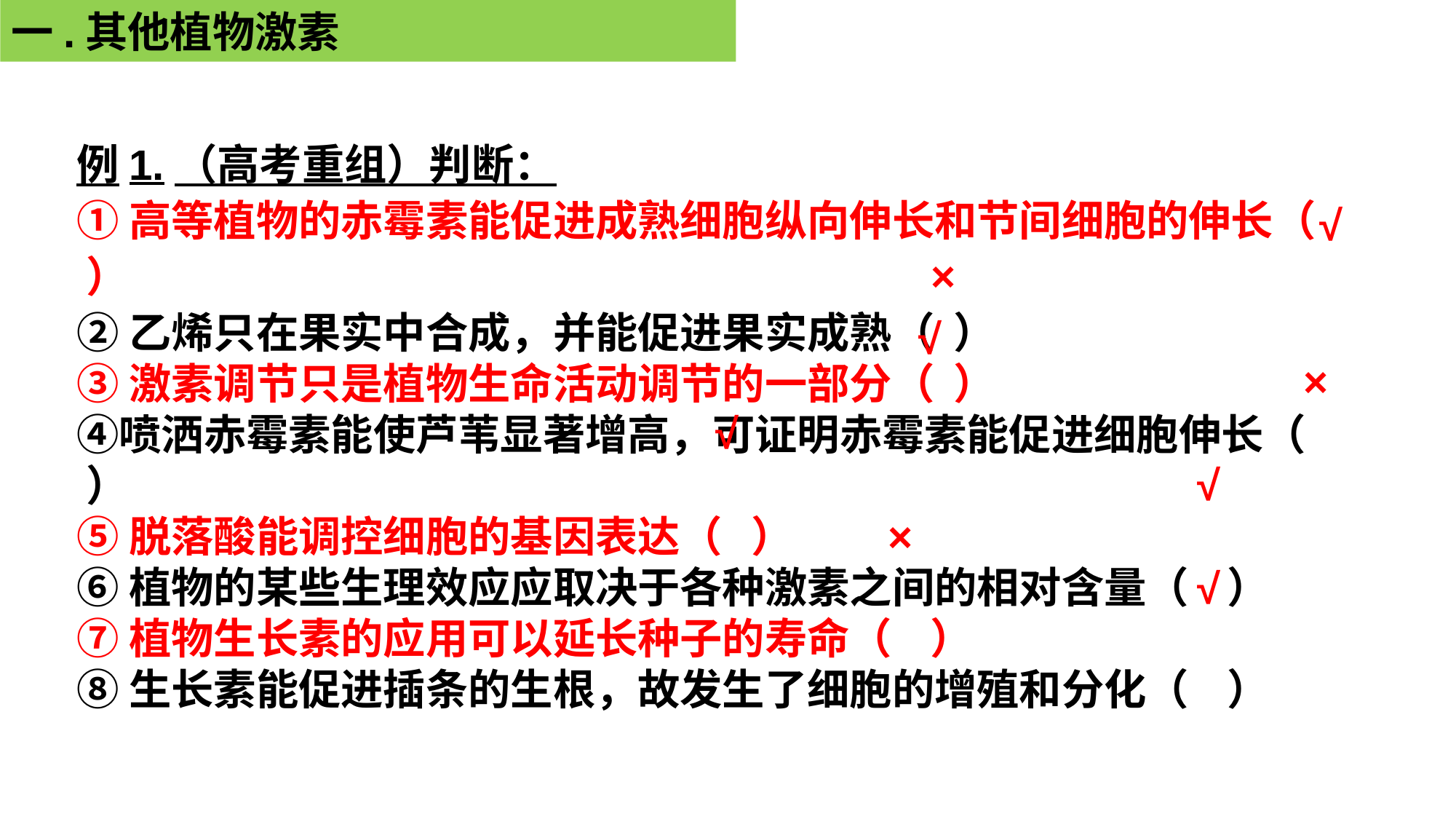

一.其他植物激素
例1.（高考重组）判断：
①高等植物的赤霉素能促进成熟细胞纵向伸长和节间细胞的伸长（   ）
②乙烯只在果实中合成，并能促进果实成熟（  ）
③激素调节只是植物生命活动调节的一部分（  ）                                ④喷洒赤霉素能使芦苇显著增高，可证明赤霉素能促进细胞伸长（   ）
⑤脱落酸能调控细胞的基因表达（   ）
⑥植物的某些生理效应应取决于各种激素之间的相对含量（    ）
⑦植物生长素的应用可以延长种子的寿命（    ）
⑧生长素能促进插条的生根，故发生了细胞的增殖和分化（    ）
√
×
√
×
√
√
×
√